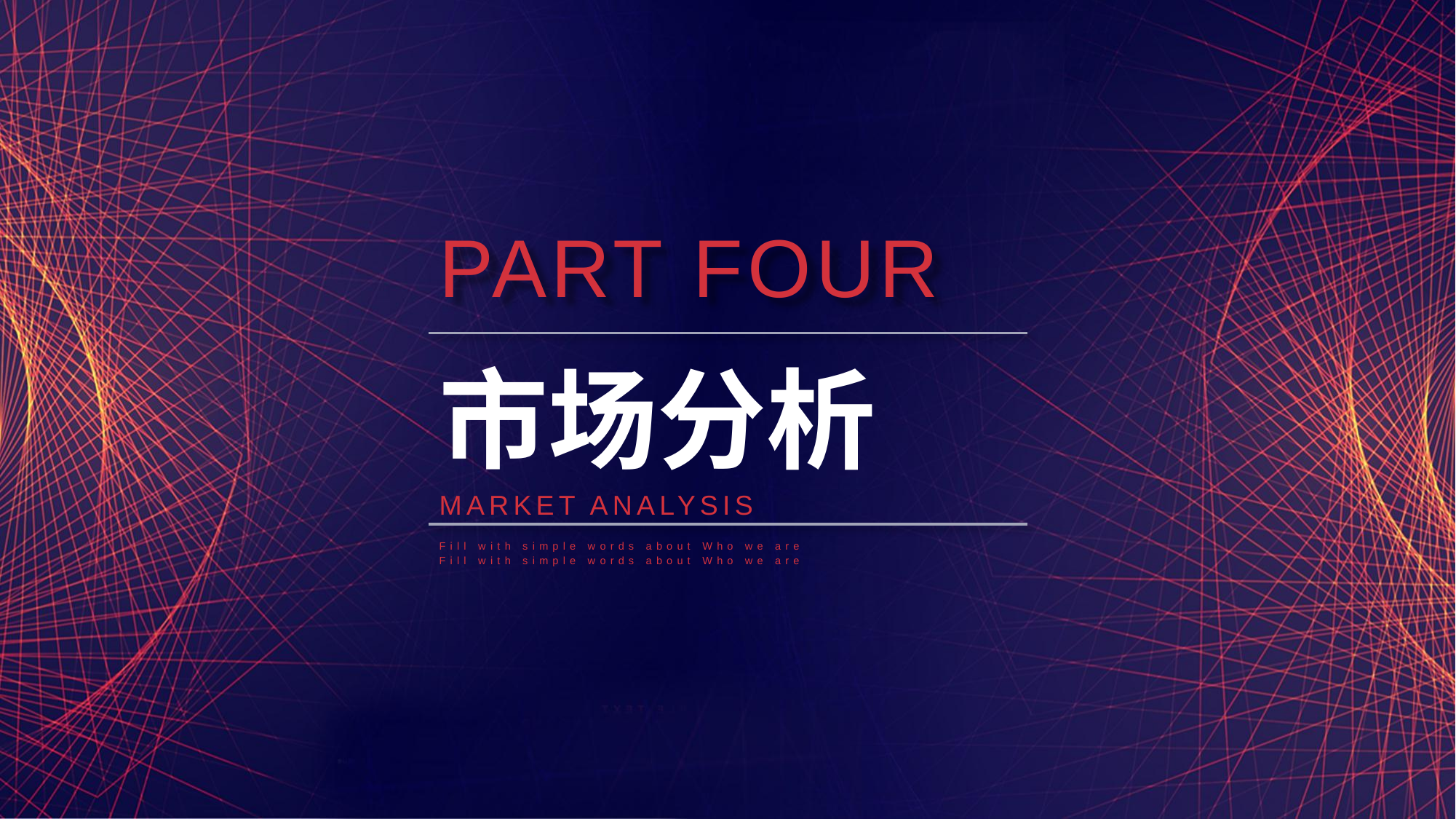

PART FOUR
市场分析
MARKET ANALYSIS
Fill with simple words about Who we are
Fill with simple words about Who we are